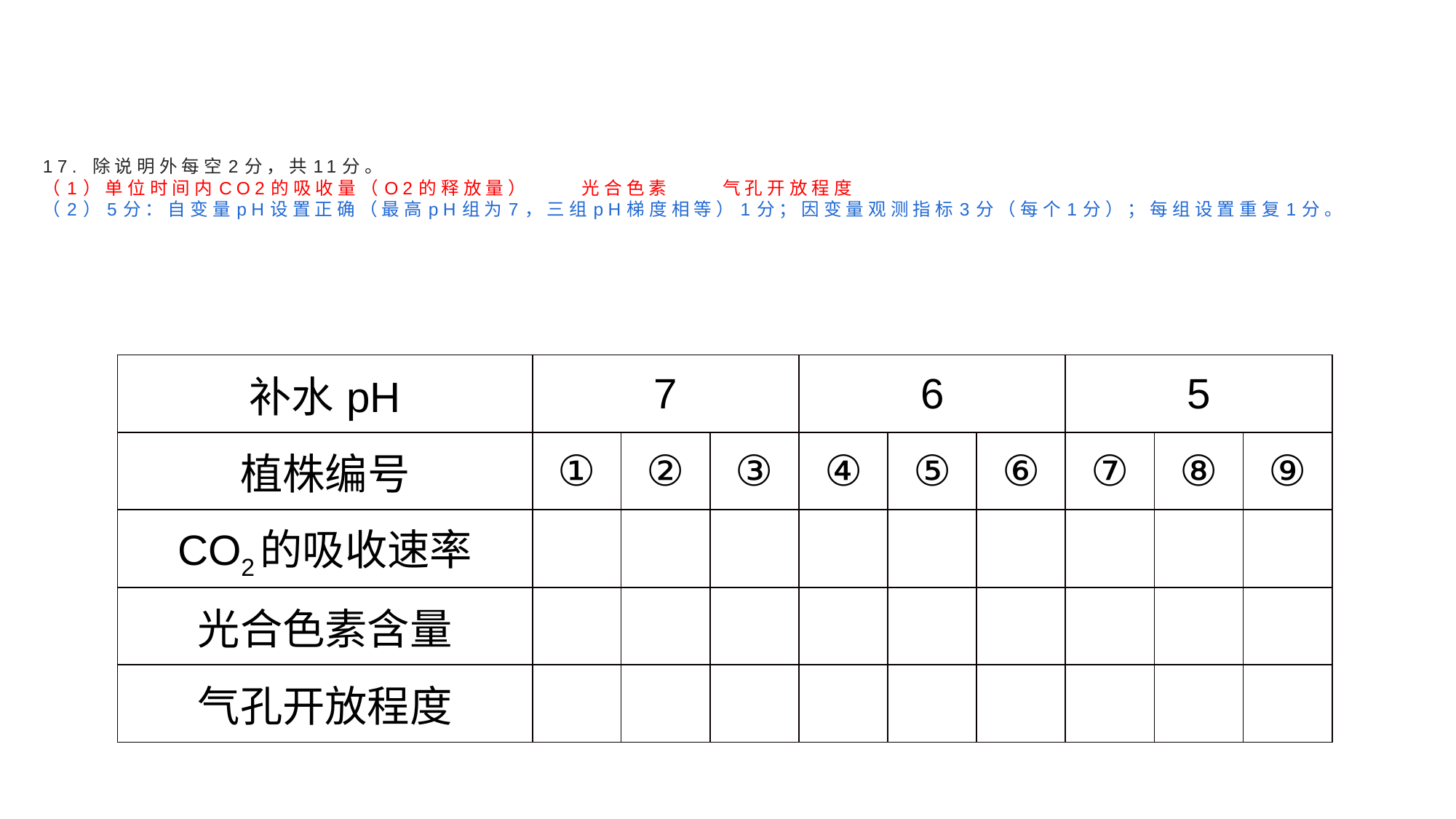

# 17. 除说明外每空2分，共11分。 （1）单位时间内CO2的吸收量（O2的释放量）      光合色素      气孔开放程度 （2）5分：自变量pH设置正确（最高pH组为7，三组pH梯度相等）1分；因变量观测指标3分（每个1分）；每组设置重复1分。
| 补水pH | 7 |  |  | 6 |  |  | 5 |  |  |
| --- | --- | --- | --- | --- | --- | --- | --- | --- | --- |
| 植株编号 | ① | ② | ③ | ④ | ⑤ | ⑥ | ⑦ | ⑧ | ⑨ |
| CO2的吸收速率 |  |  |  |  |  |  |  |  |  |
| 光合色素含量 |  |  |  |  |  |  |  |  |  |
| 气孔开放程度 |  |  |  |  |  |  |  |  |  |